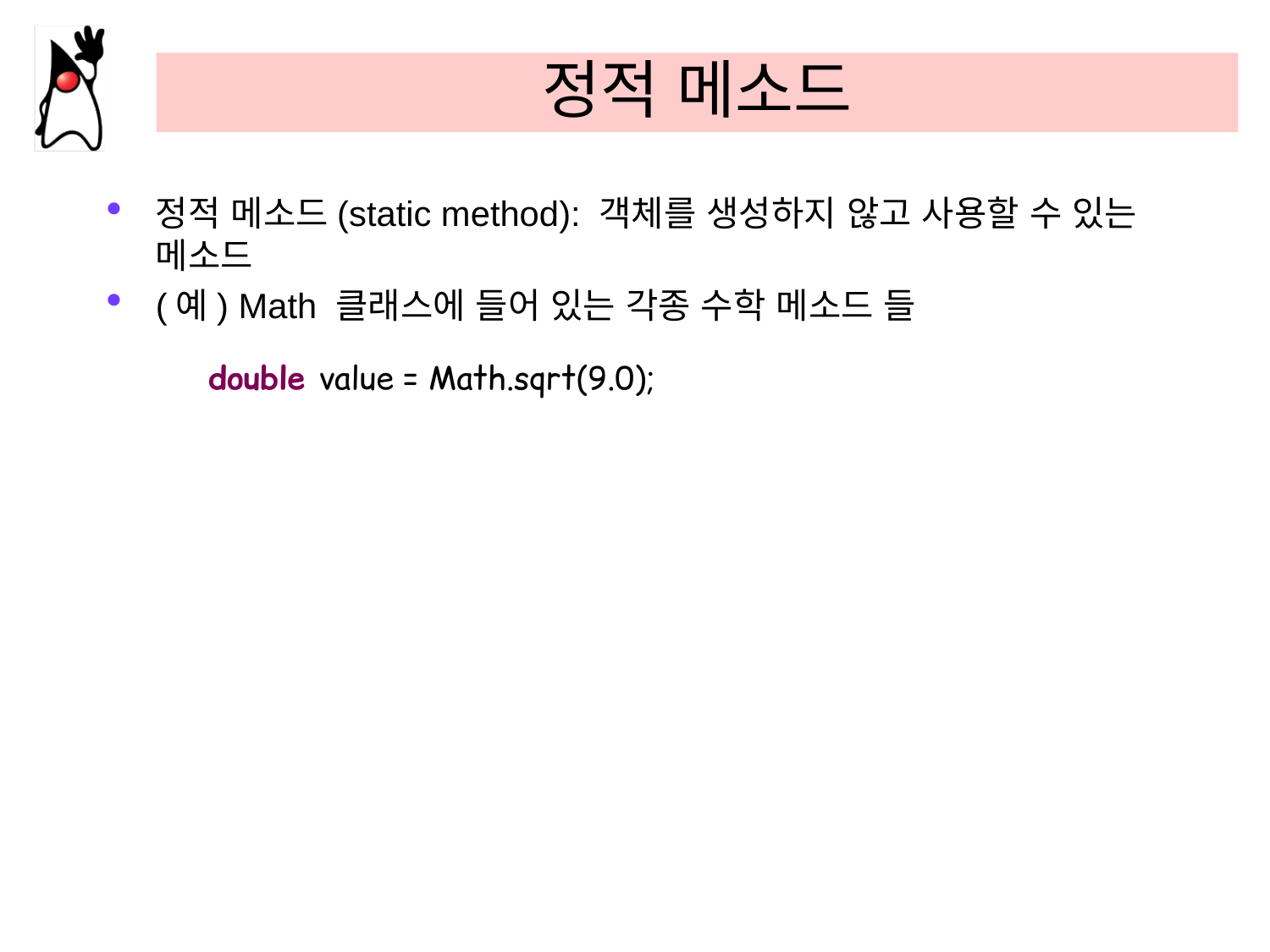

# 정적 메소드
정적 메소드(static method): 객체를 생성하지 않고 사용할 수 있는 메소드
(예) Math 클래스에 들어 있는 각종 수학 메소드 들
double value = Math.sqrt(9.0);